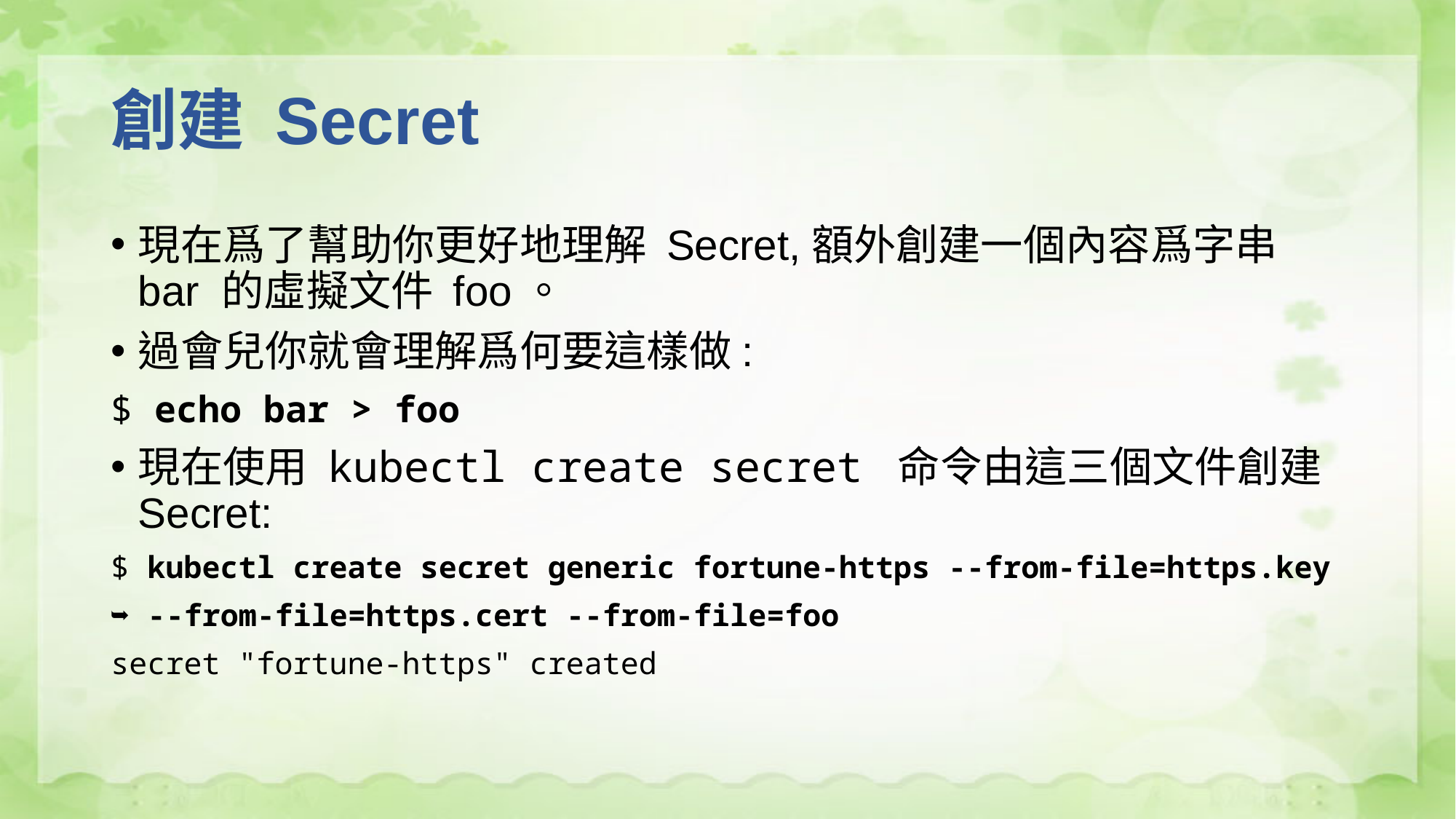

# 創建 Secret
現在爲了幫助你更好地理解 Secret,額外創建一個內容爲字串 bar 的虛擬文件 foo。
過會兒你就會理解爲何要這樣做:
$ echo bar > foo
現在使用 kubectl create secret 命令由這三個文件創建 Secret:
$ kubectl create secret generic fortune-https --from-file=https.key
➥ --from-file=https.cert --from-file=foo
secret "fortune-https" created